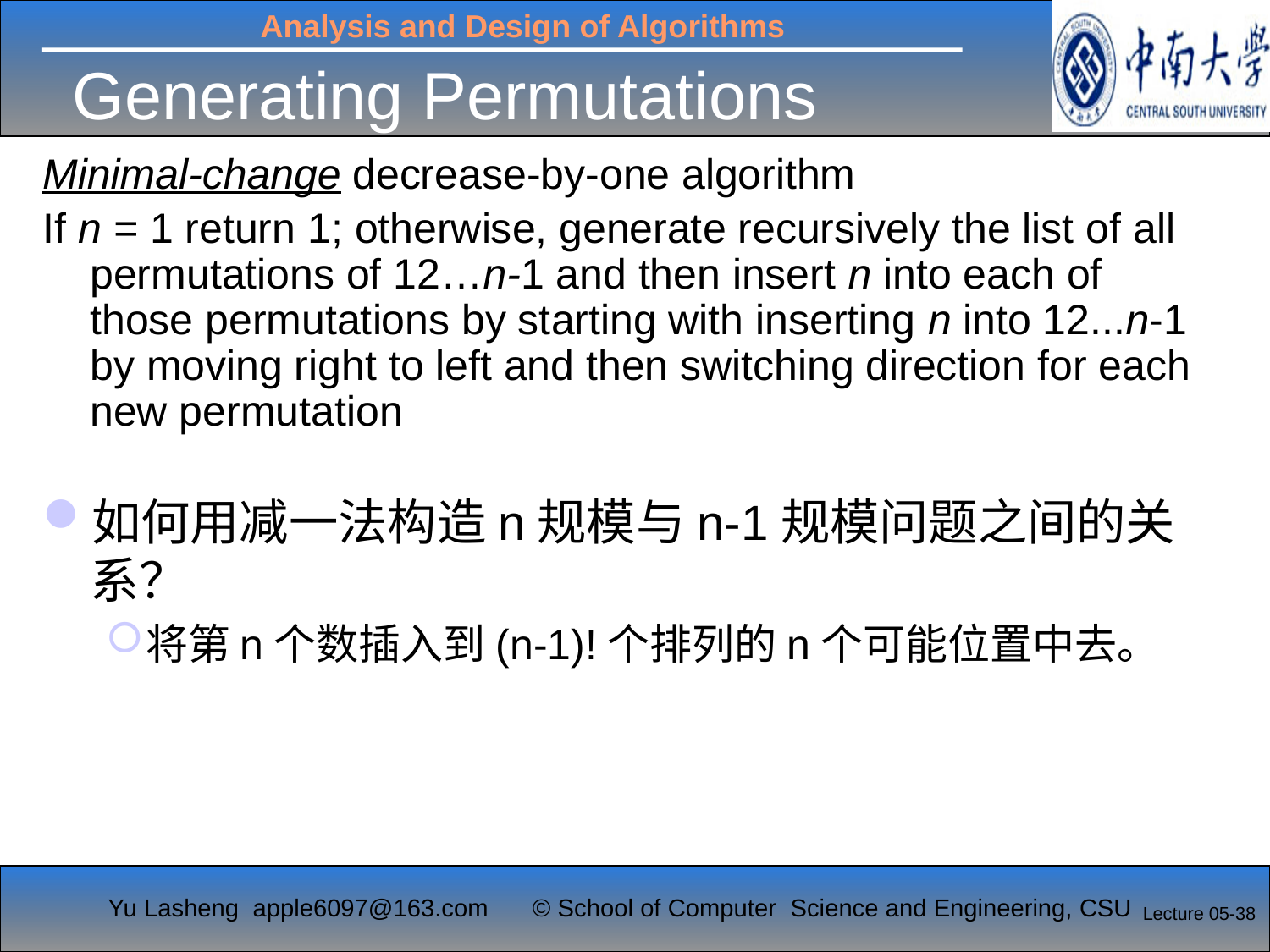

# Generating Permutations
Minimal-change decrease-by-one algorithm
If n = 1 return 1; otherwise, generate recursively the list of all permutations of 12…n-1 and then insert n into each of those permutations by starting with inserting n into 12...n-1 by moving right to left and then switching direction for each new permutation
如何用减一法构造n规模与n-1规模问题之间的关系？
将第n个数插入到(n-1)!个排列的n个可能位置中去。
Lecture 05-38